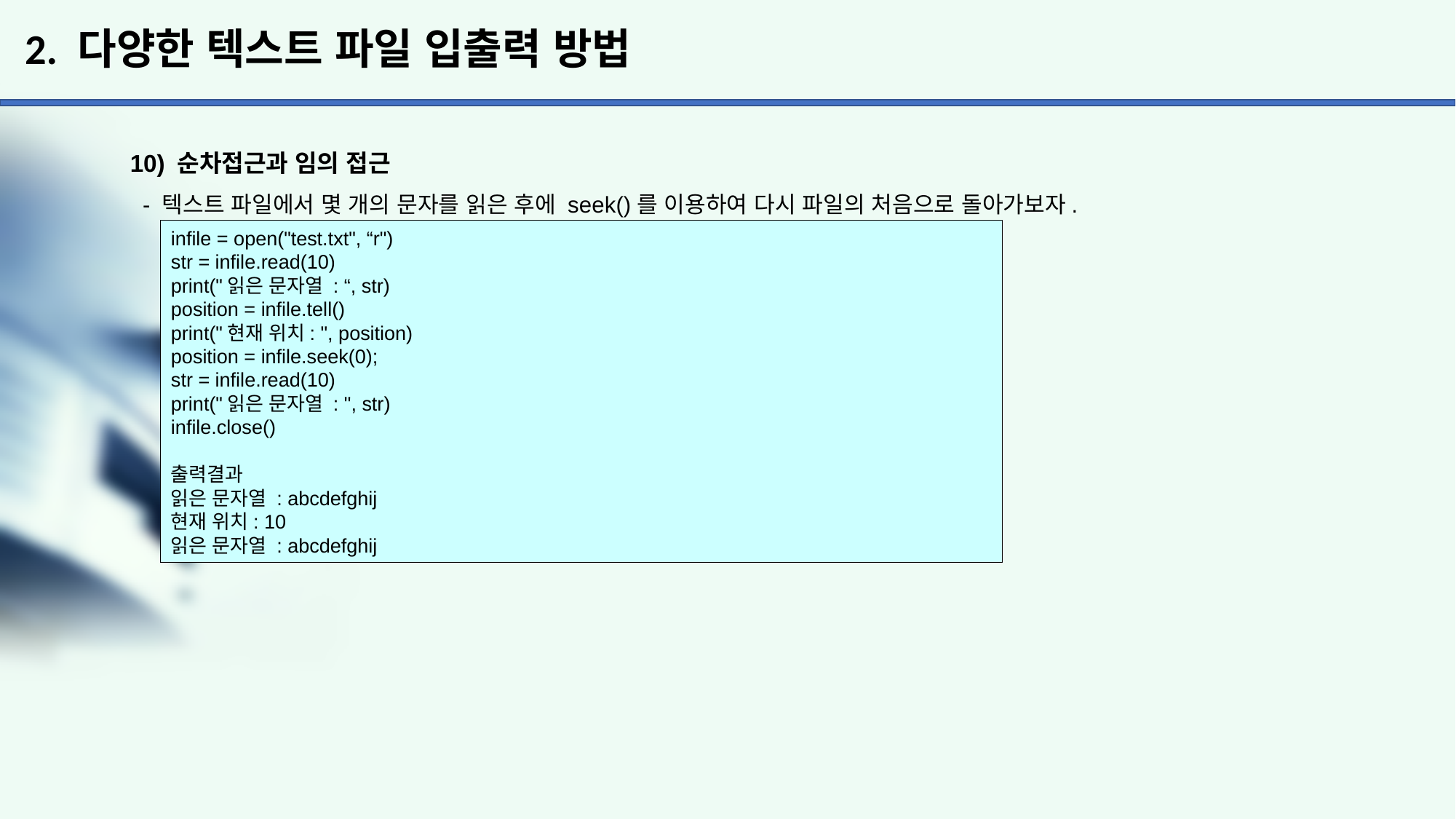

# 2. 다양한 텍스트 파일 입출력 방법
10) 순차접근과 임의 접근
  - 텍스트 파일에서 몇 개의 문자를 읽은 후에 seek()를 이용하여 다시 파일의 처음으로 돌아가보자.

infile = open("test.txt", “r")
str = infile.read(10)
print("읽은 문자열 : “, str)
position = infile.tell()
print("현재 위치: ", position)
position = infile.seek(0);
str = infile.read(10)
print("읽은 문자열 : ", str)
infile.close()

출력결과
읽은 문자열 : abcdefghij
현재 위치: 10
읽은 문자열 : abcdefghij